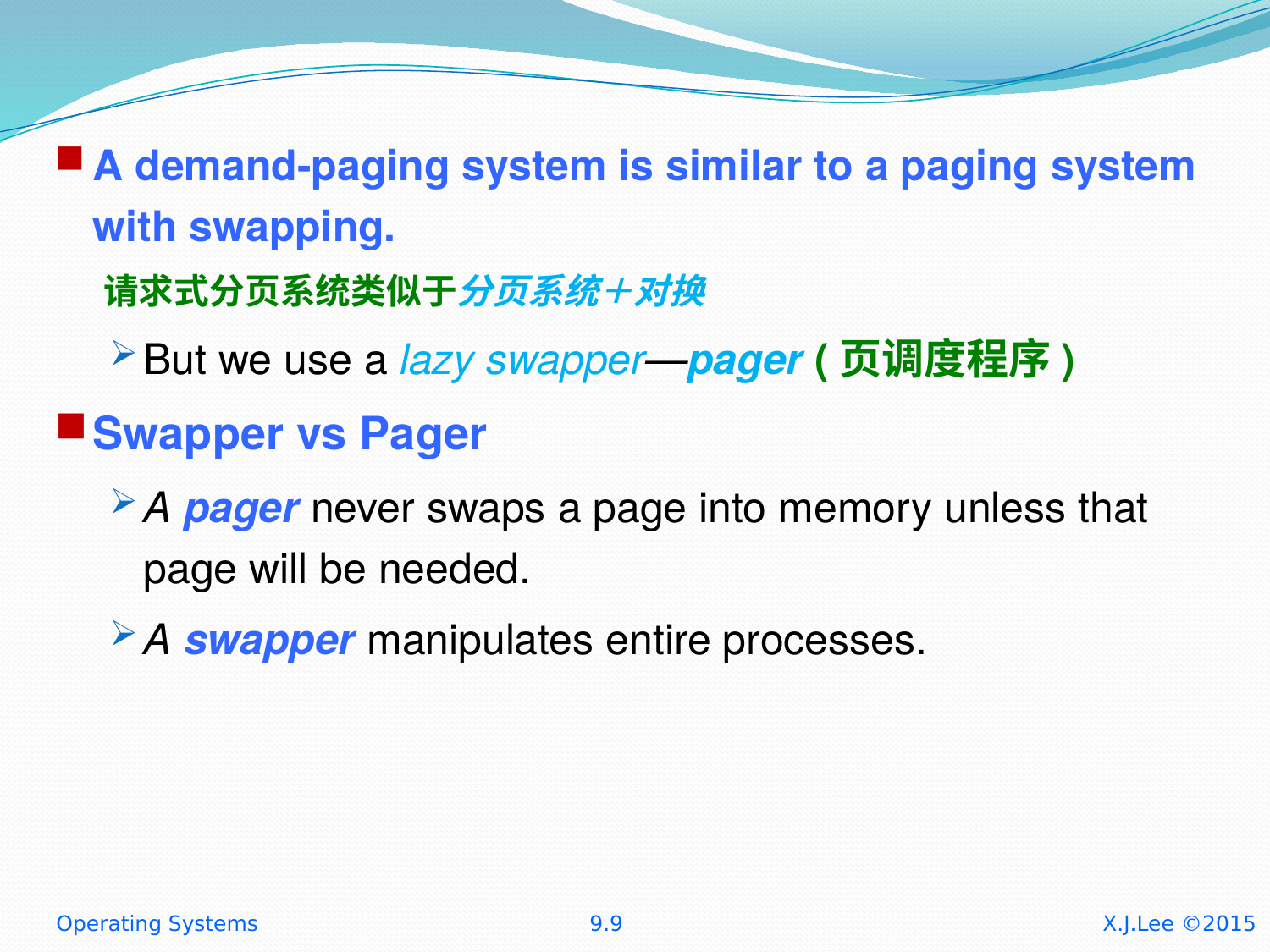

A demand-paging system is similar to a paging system with swapping.
     请求式分页系统类似于分页系统＋对换
But we use a lazy swapper—pager (页调度程序)
Swapper vs Pager
A pager never swaps a page into memory unless that page will be needed.
A swapper manipulates entire processes.
Operating Systems
9.9
X.J.Lee ©2015